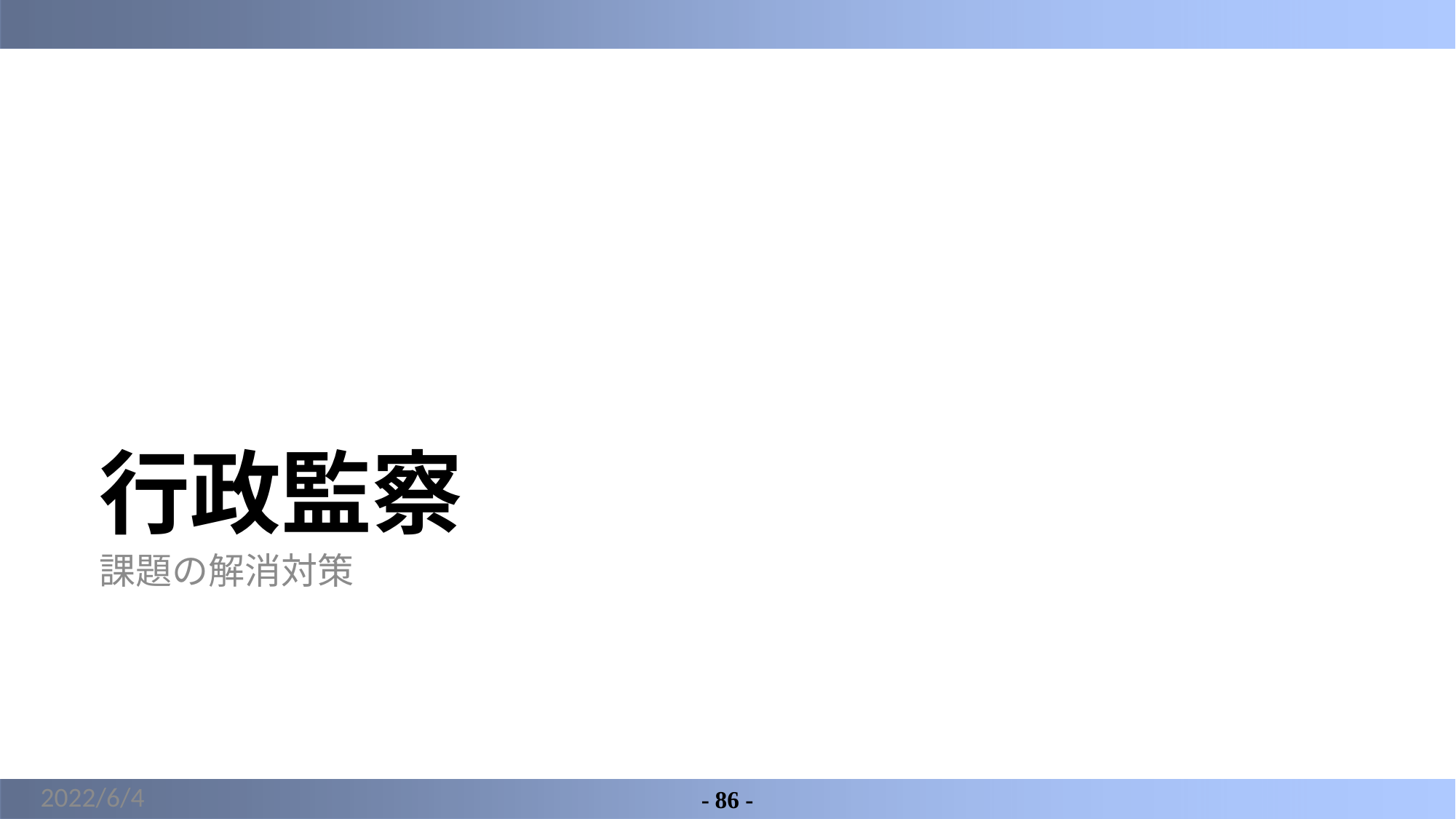

# 行政監察
課題の解消対策
2022/6/4
- 86 -